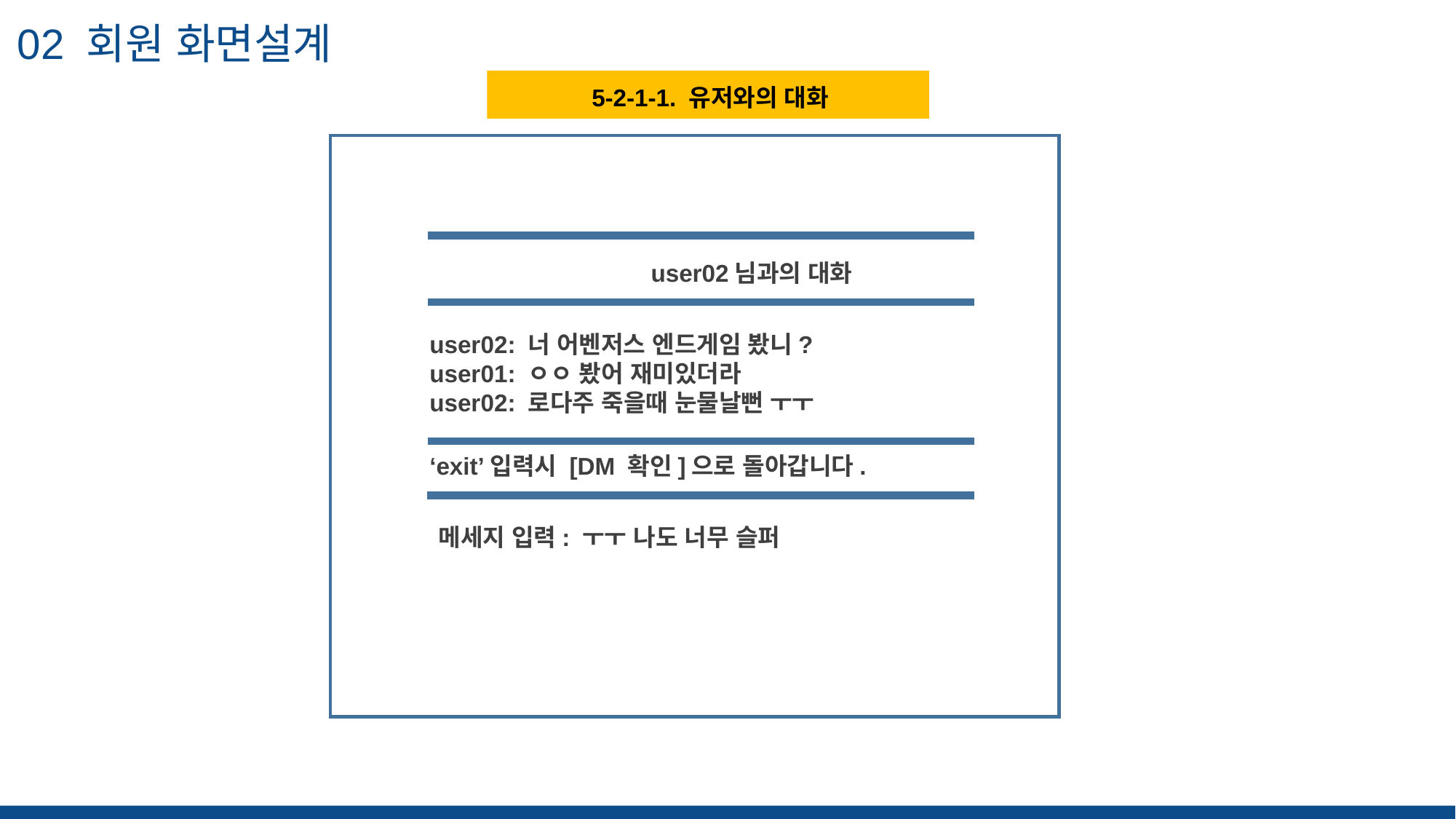

02 회원 화면설계

 5-2-1-1. 유저와의 대화
“ 해당 슬라이드의 핵심 을 적어주세요 ”

	       user02님과의 대화
user02: 너 어벤저스 엔드게임 봤니?
user01: ㅇㅇ 봤어 재미있더라
user02: 로다주 죽을때 눈물날뻔 ㅜㅜ
‘exit’입력시 [DM 확인]으로 돌아갑니다.
메세지 입력: ㅜㅜ 나도 너무 슬퍼